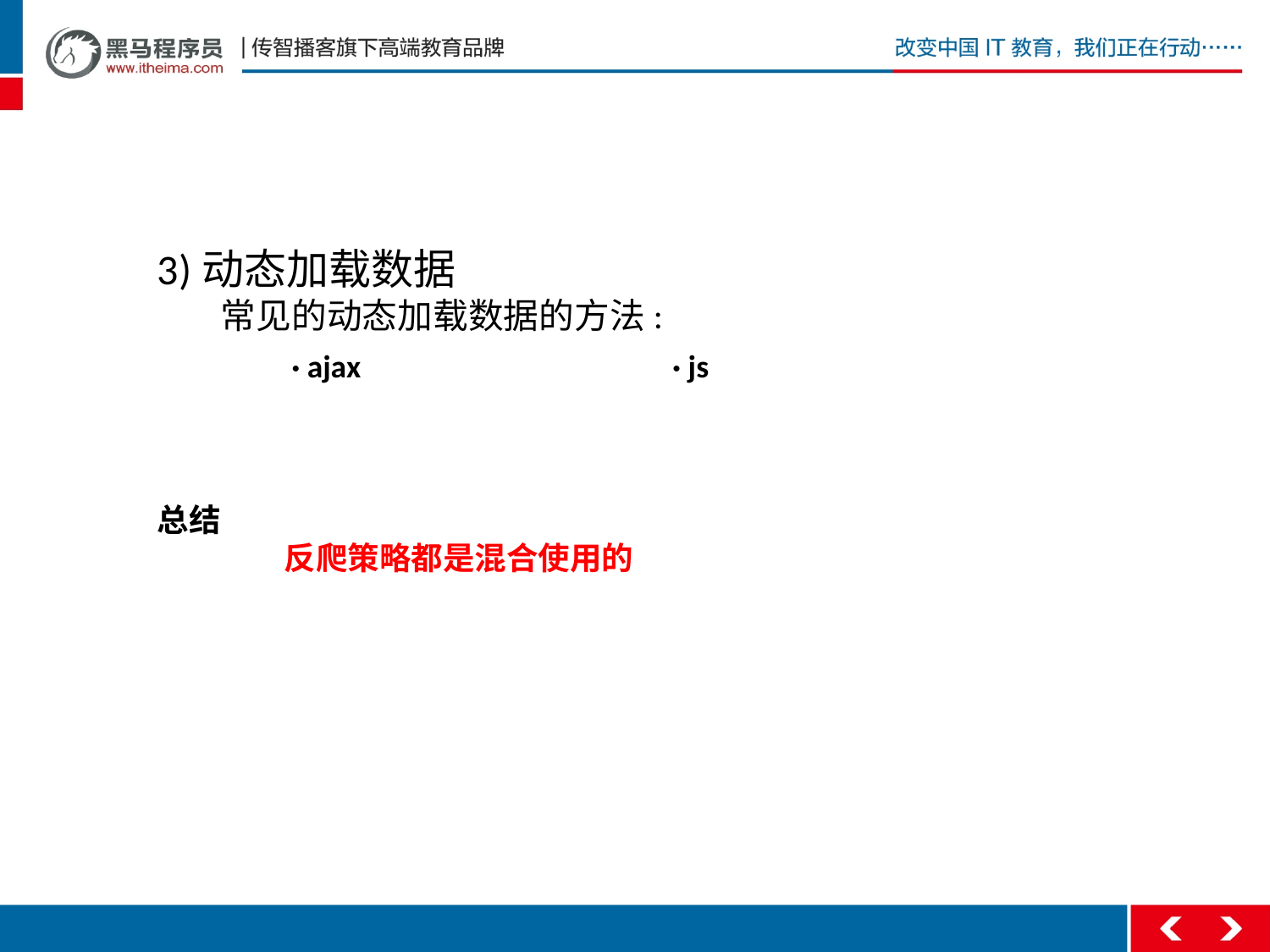

3)动态加载数据
常见的动态加载数据的方法:
	 · ajax			 · js

总结
	反爬策略都是混合使用的